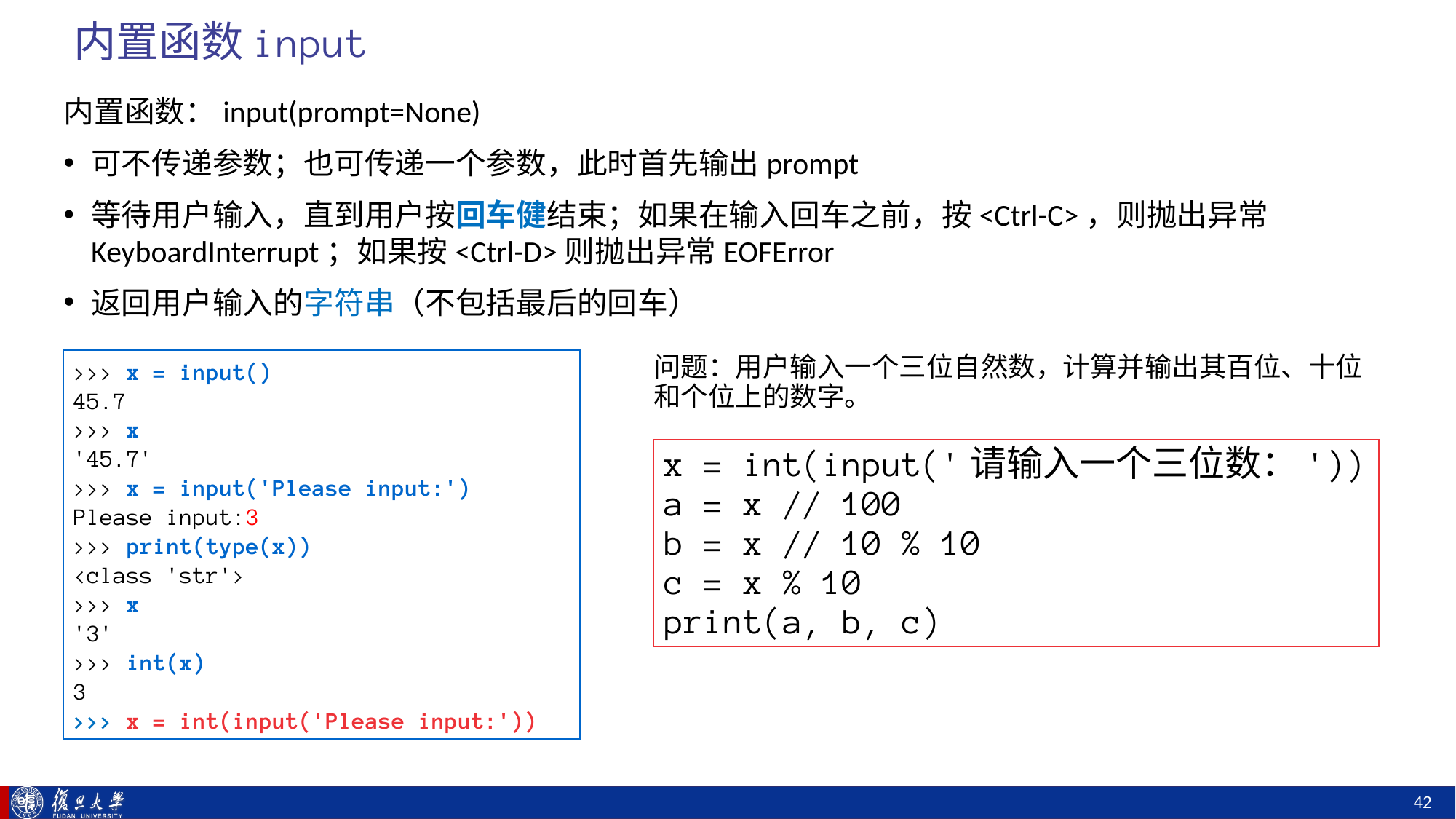

# 内置函数input
内置函数：input(prompt=None)
可不传递参数；也可传递一个参数，此时首先输出prompt
等待用户输入，直到用户按回车健结束；如果在输入回车之前，按<Ctrl-C>，则抛出异常KeyboardInterrupt；如果按<Ctrl-D>则抛出异常EOFError
返回用户输入的字符串（不包括最后的回车）

问题：用户输入一个三位自然数，计算并输出其百位、十位和个位上的数字。
>>> x = input()
45.7
>>> x
'45.7'
>>> x = input('Please input:')
Please input:3
>>> print(type(x))
<class 'str'>
>>> x
'3'
>>> int(x)
3
>>> x = int(input('Please input:'))
x = int(input('请输入一个三位数：'))
a = x // 100
b = x // 10 % 10
c = x % 10
print(a, b, c)